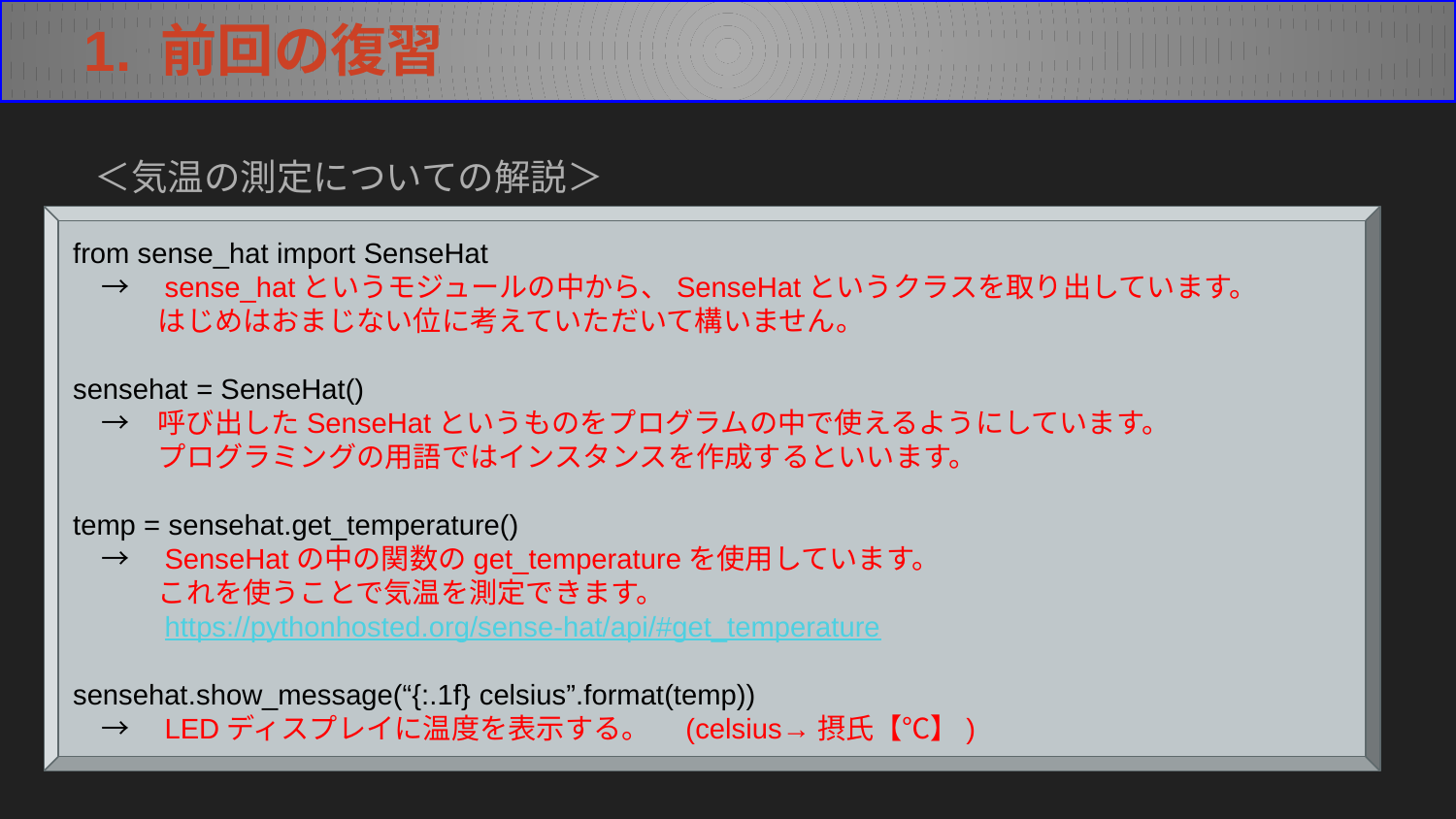

1. 前回の復習
　＜気温の測定についての解説＞
from sense_hat import SenseHat
　→　sense_hatというモジュールの中から、SenseHatというクラスを取り出しています。
　　　はじめはおまじない位に考えていただいて構いません。

sensehat = SenseHat()
　→　呼び出したSenseHatというものをプログラムの中で使えるようにしています。
　　　プログラミングの用語ではインスタンスを作成するといいます。

temp = sensehat.get_temperature()
　→　SenseHatの中の関数のget_temperatureを使用しています。
　　　これを使うことで気温を測定できます。
　　　https://pythonhosted.org/sense-hat/api/#get_temperature

sensehat.show_message(“{:.1f} celsius”.format(temp))
　→　LEDディスプレイに温度を表示する。　(celsius→摂氏【℃】)